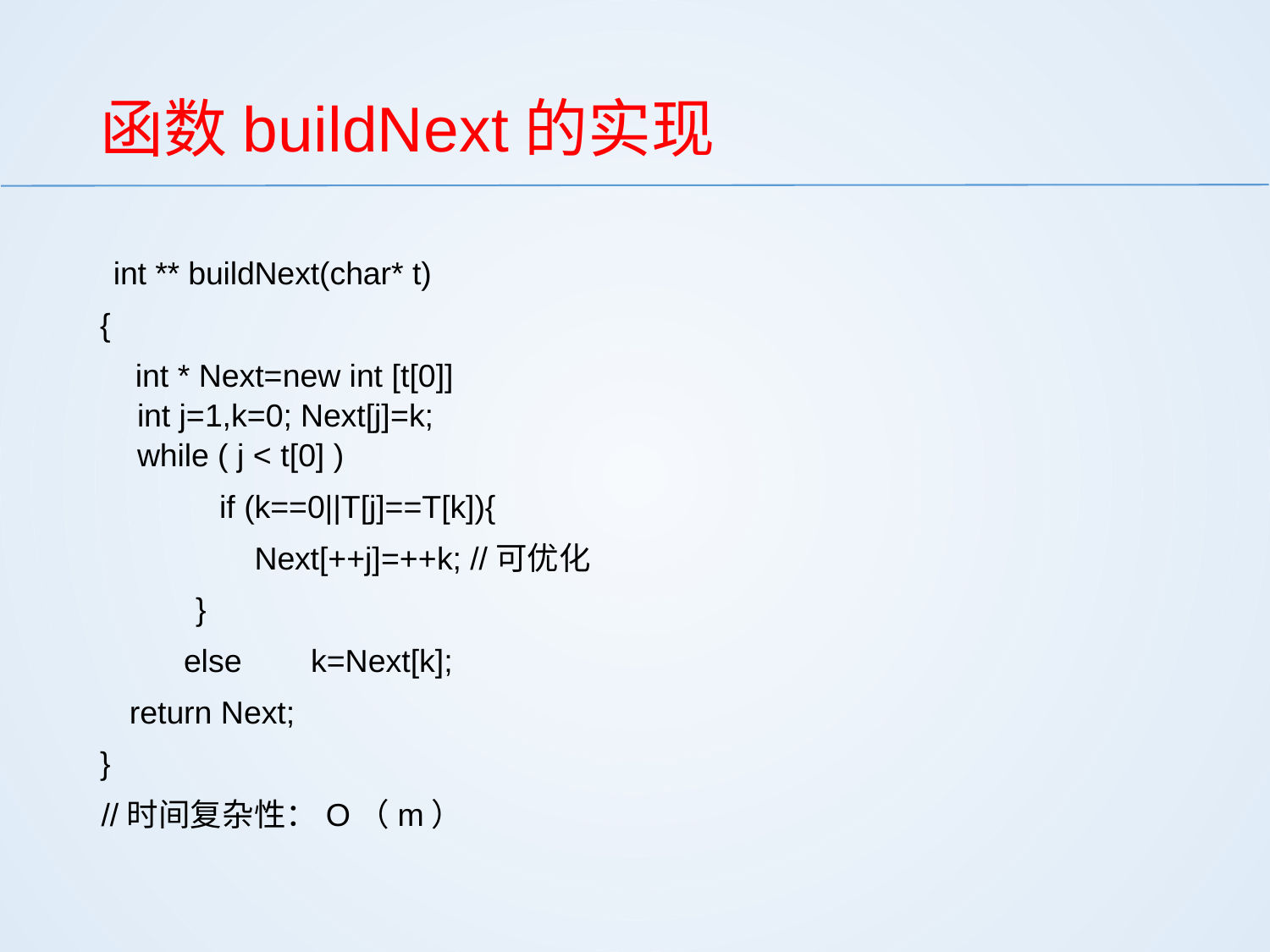

# 函数buildNext的实现

int ** buildNext(char* t)
{
    int * Next=new int [t[0]]
int j=1,k=0; Next[j]=k;
while ( j < t[0] )
if (k==0||T[j]==T[k]){
    Next[++j]=++k; //可优化
}
else	k=Next[k];
return Next;
}
//时间复杂性：O（m）